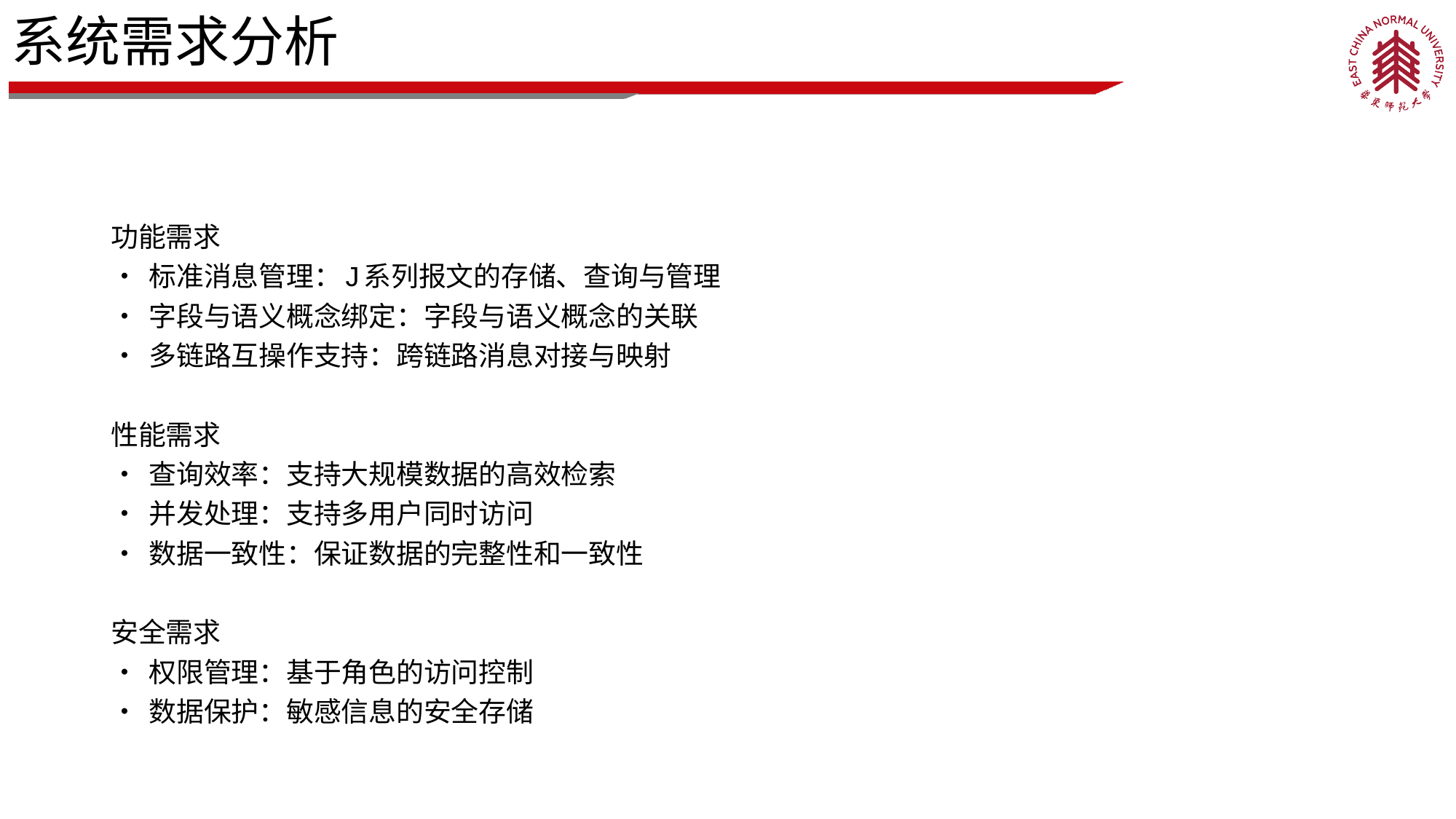

# 系统需求分析
功能需求
• 标准消息管理：J系列报文的存储、查询与管理
• 字段与语义概念绑定：字段与语义概念的关联
• 多链路互操作支持：跨链路消息对接与映射

性能需求
• 查询效率：支持大规模数据的高效检索
• 并发处理：支持多用户同时访问
• 数据一致性：保证数据的完整性和一致性

安全需求
• 权限管理：基于角色的访问控制
• 数据保护：敏感信息的安全存储